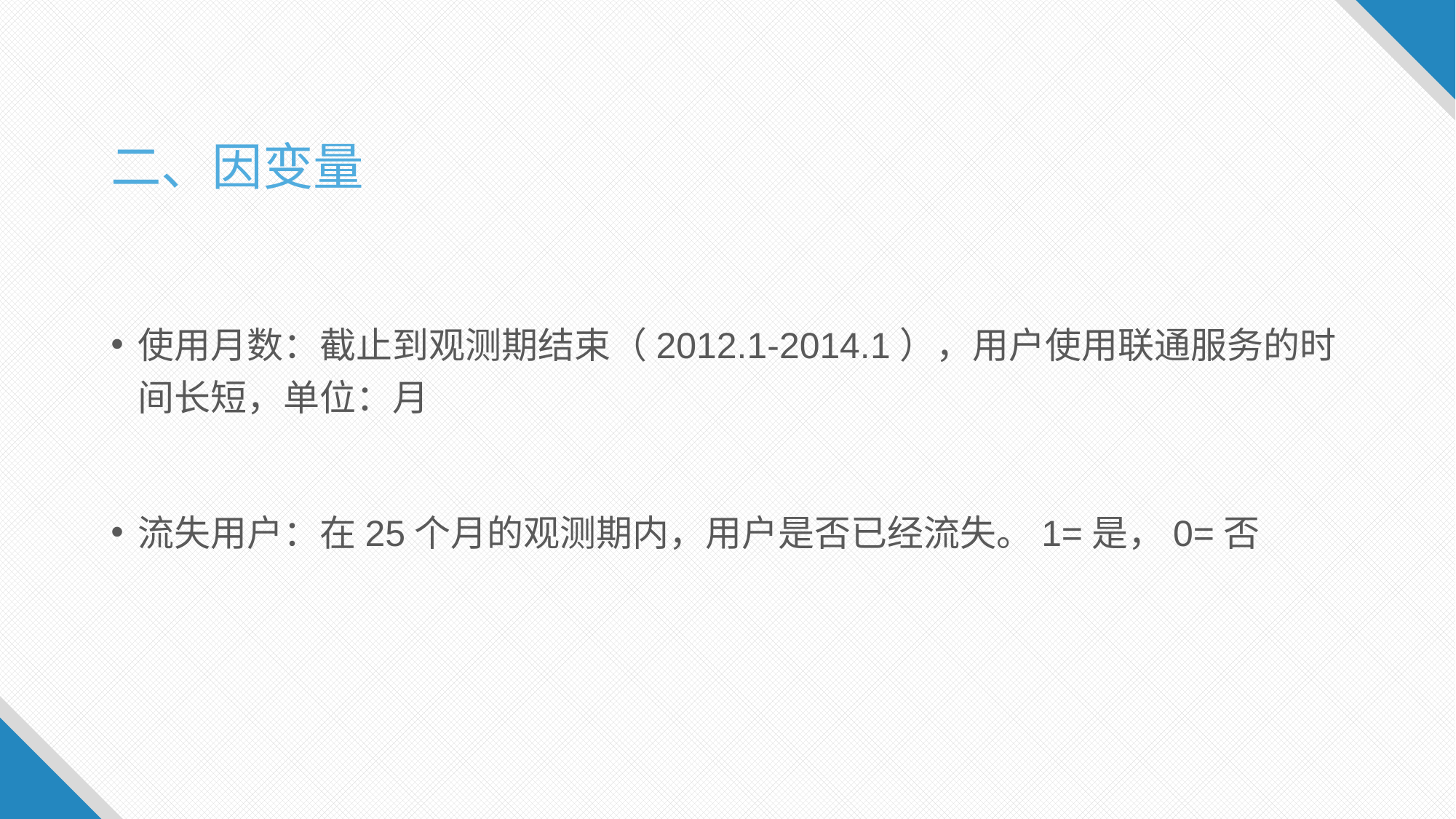

# 二、因变量

使用月数：截止到观测期结束（2012.1-2014.1），用户使用联通服务的时间长短，单位：月

流失用户：在25个月的观测期内，用户是否已经流失。1=是，0=否